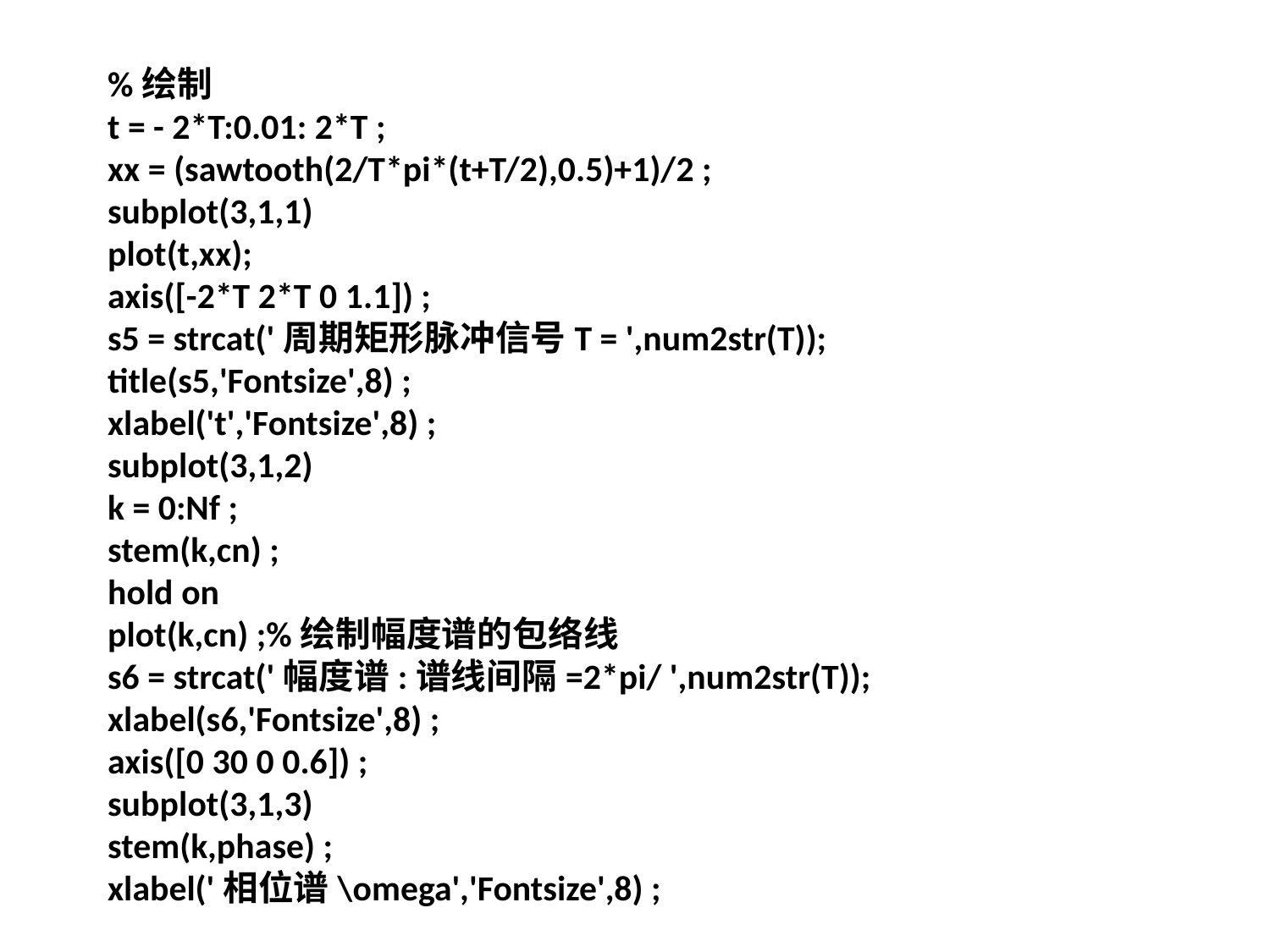

%绘制
t = - 2*T:0.01: 2*T ;
xx = (sawtooth(2/T*pi*(t+T/2),0.5)+1)/2 ;
subplot(3,1,1)
plot(t,xx);
axis([-2*T 2*T 0 1.1]) ;
s5 = strcat('周期矩形脉冲信号T = ',num2str(T));
title(s5,'Fontsize',8) ;
xlabel('t','Fontsize',8) ;
subplot(3,1,2)
k = 0:Nf ;
stem(k,cn) ;
hold on
plot(k,cn) ;%绘制幅度谱的包络线
s6 = strcat('幅度谱:谱线间隔=2*pi/ ',num2str(T));
xlabel(s6,'Fontsize',8) ;
axis([0 30 0 0.6]) ;
subplot(3,1,3)
stem(k,phase) ;
xlabel('相位谱\omega','Fontsize',8) ;